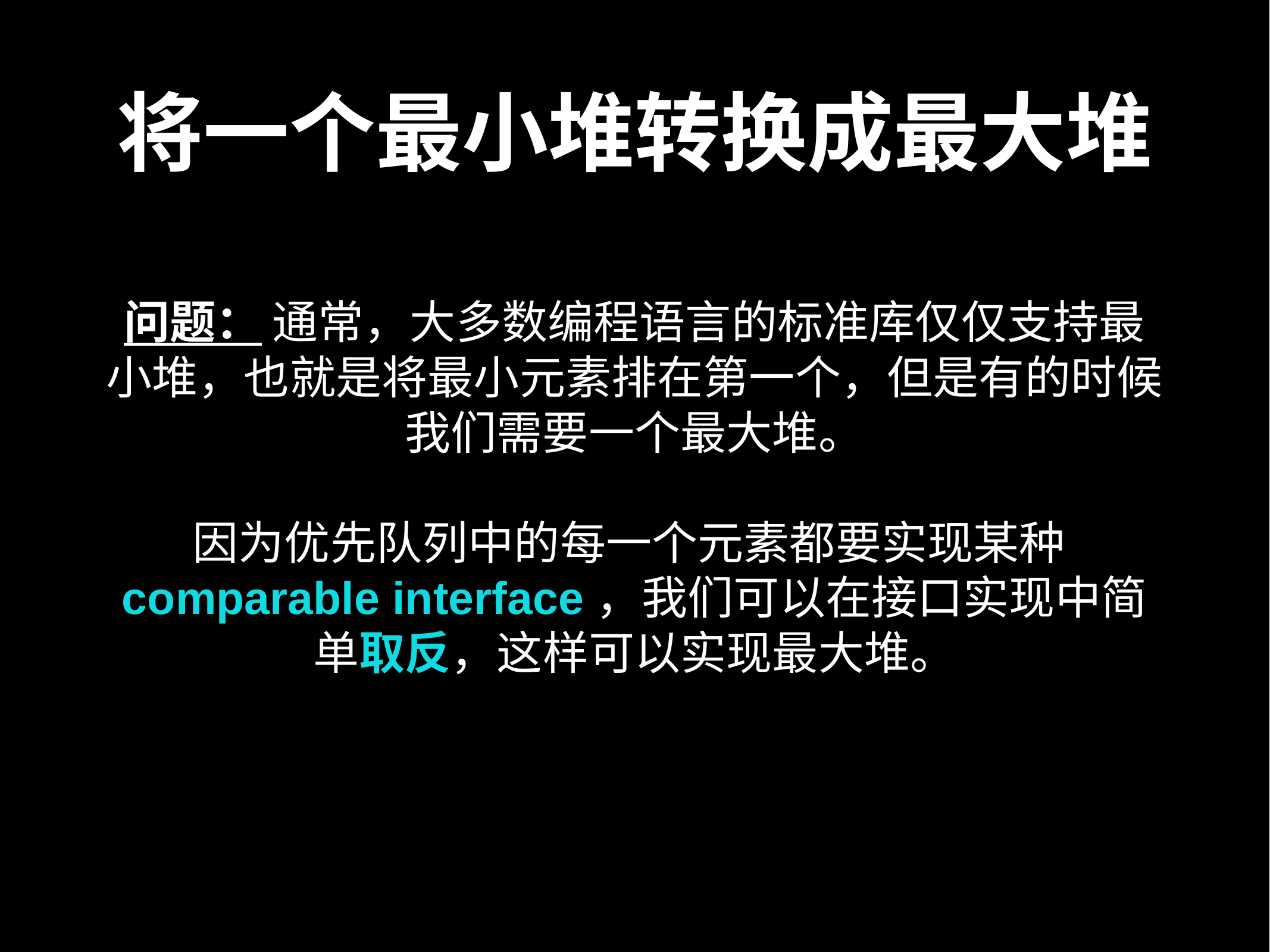

# 将一个最小堆转换成最大堆
问题： 通常，大多数编程语言的标准库仅仅支持最小堆，也就是将最小元素排在第一个，但是有的时候我们需要一个最大堆。

因为优先队列中的每一个元素都要实现某种comparable interface，我们可以在接口实现中简单取反，这样可以实现最大堆。